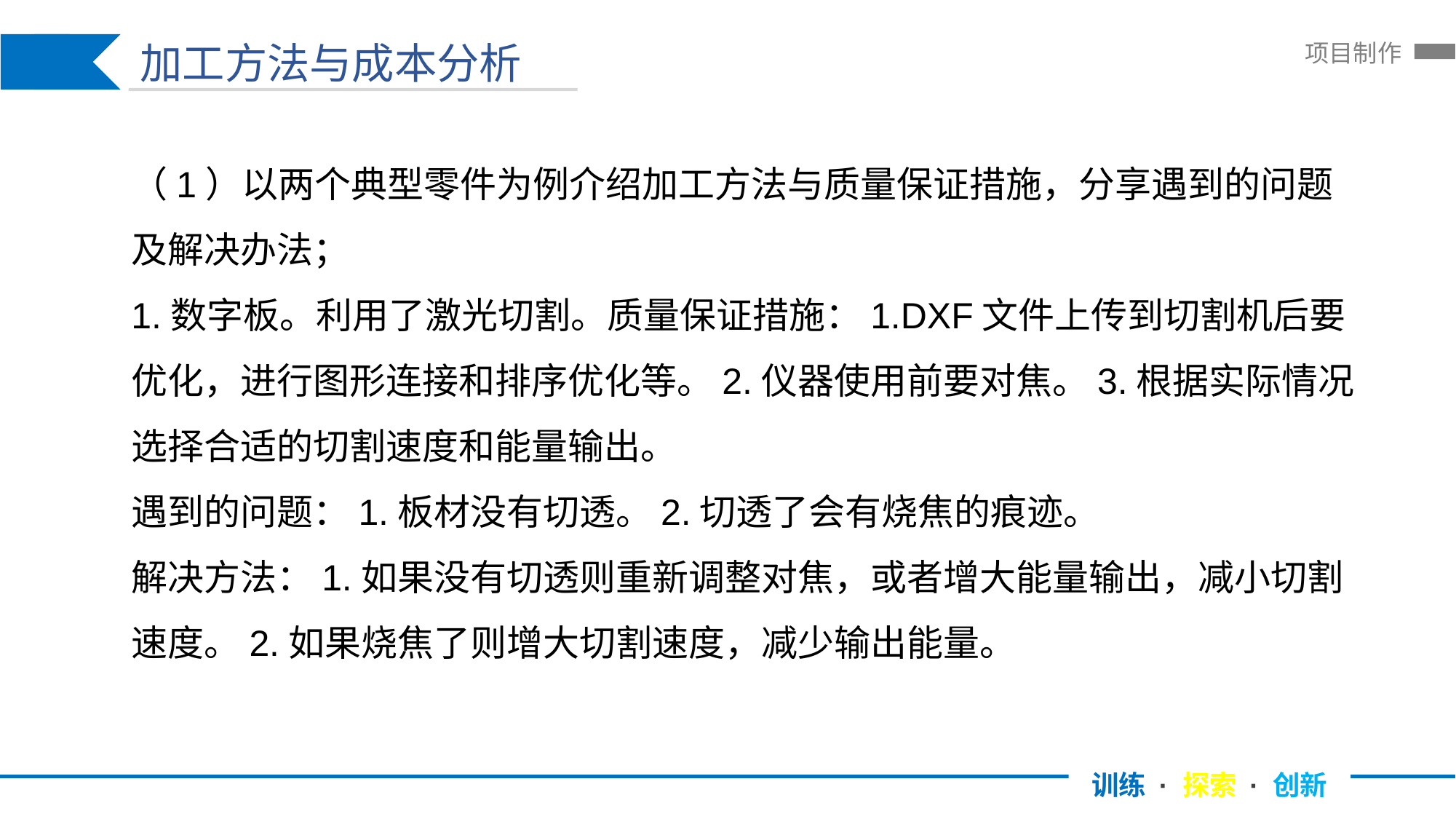

加工方法与成本分析

训练 · 探索 · 创新

项目制作
（1）以两个典型零件为例介绍加工方法与质量保证措施，分享遇到的问题及解决办法；
1.数字板。利用了激光切割。质量保证措施：1.DXF文件上传到切割机后要优化，进行图形连接和排序优化等。2.仪器使用前要对焦。3.根据实际情况选择合适的切割速度和能量输出。
遇到的问题：1.板材没有切透。2.切透了会有烧焦的痕迹。
解决方法：1.如果没有切透则重新调整对焦，或者增大能量输出，减小切割速度。2.如果烧焦了则增大切割速度，减少输出能量。